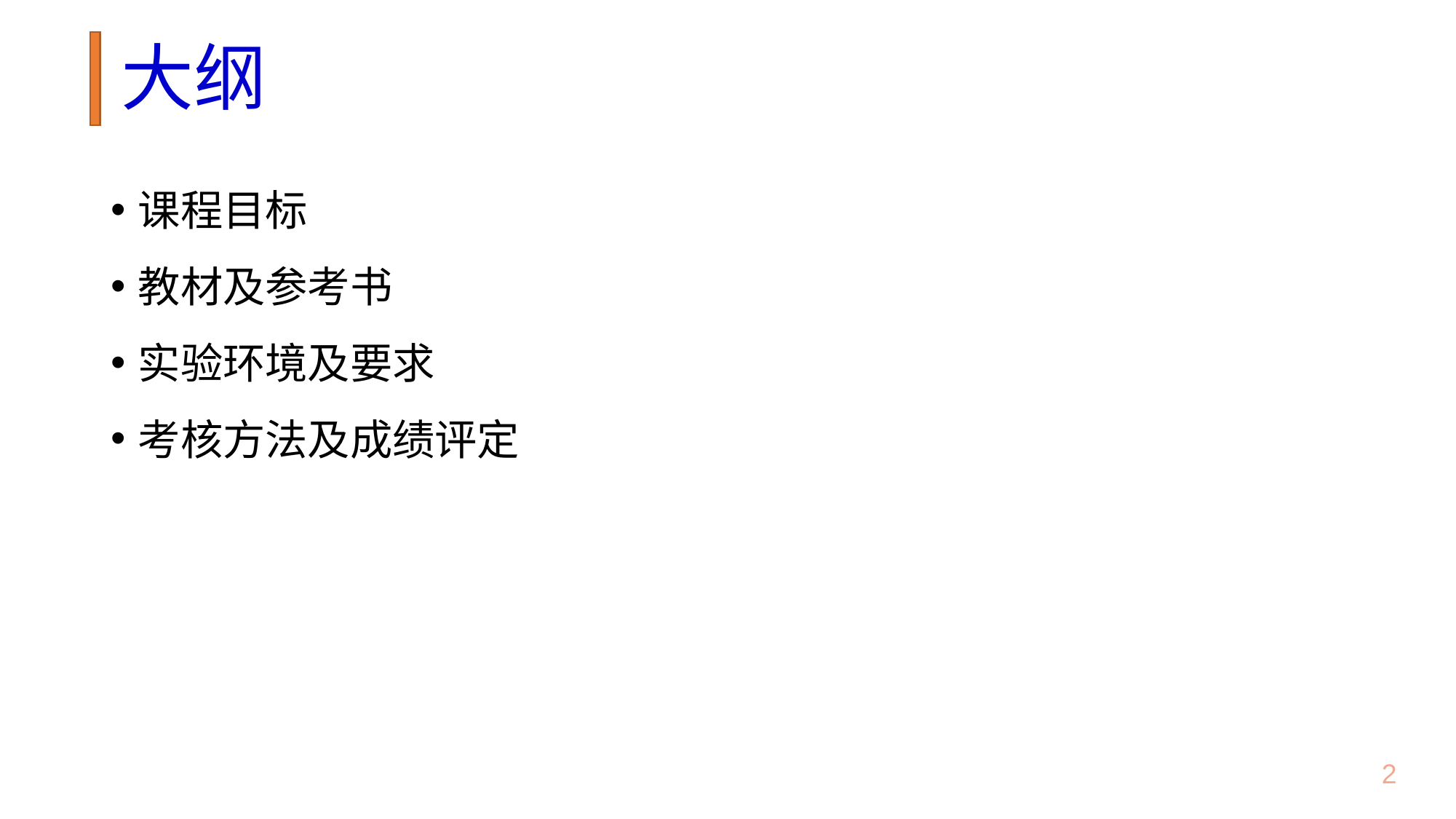

# 大纲
课程目标
教材及参考书
实验环境及要求
考核方法及成绩评定

2